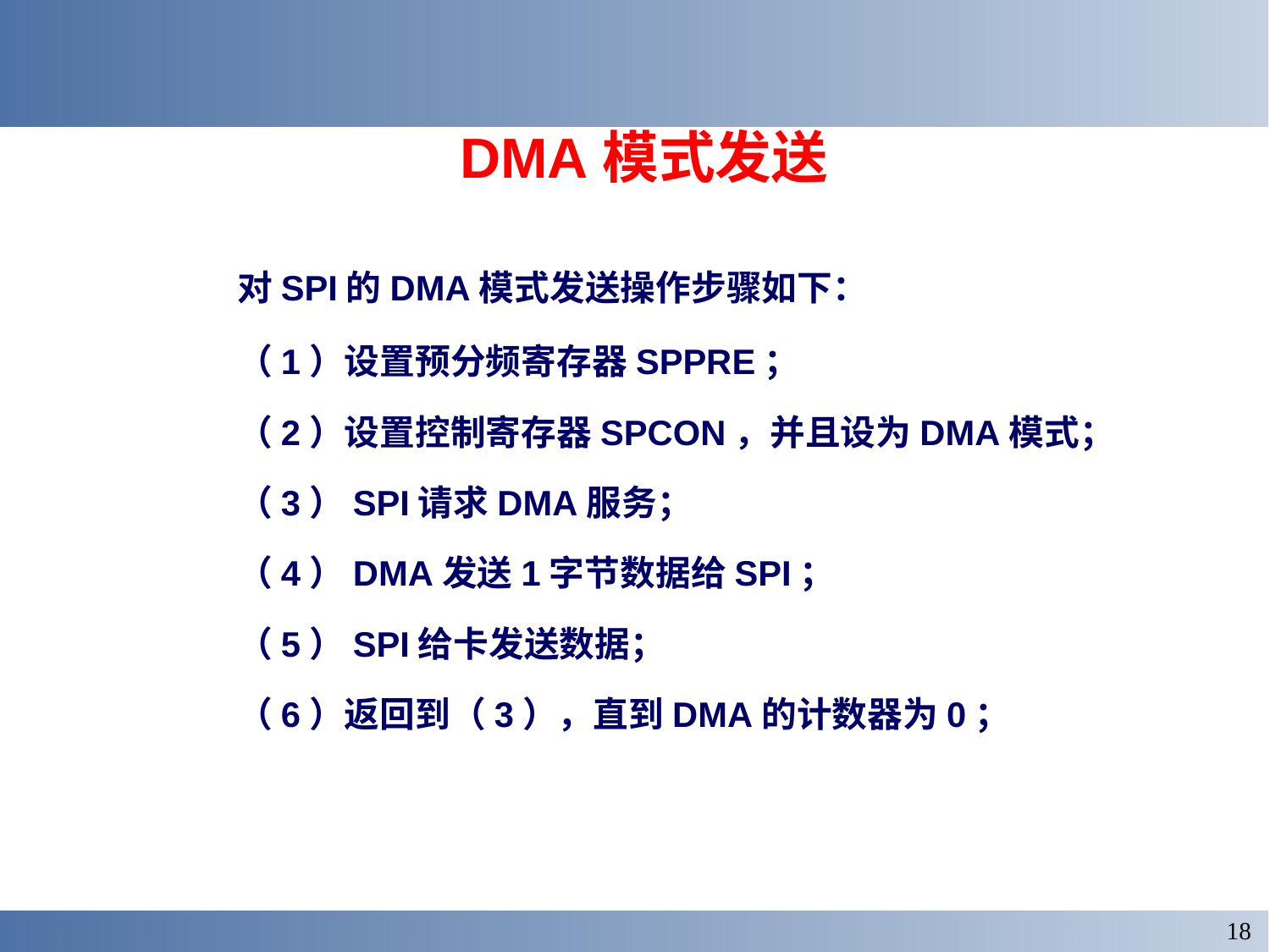

DMA模式发送

		对SPI的DMA模式发送操作步骤如下：
		（1）设置预分频寄存器SPPRE；
		（2）设置控制寄存器SPCON，并且设为DMA模式；
		（3）SPI请求DMA服务；
		（4）DMA发送1字节数据给SPI；
		（5）SPI给卡发送数据；
		（6）返回到（3），直到DMA的计数器为0；